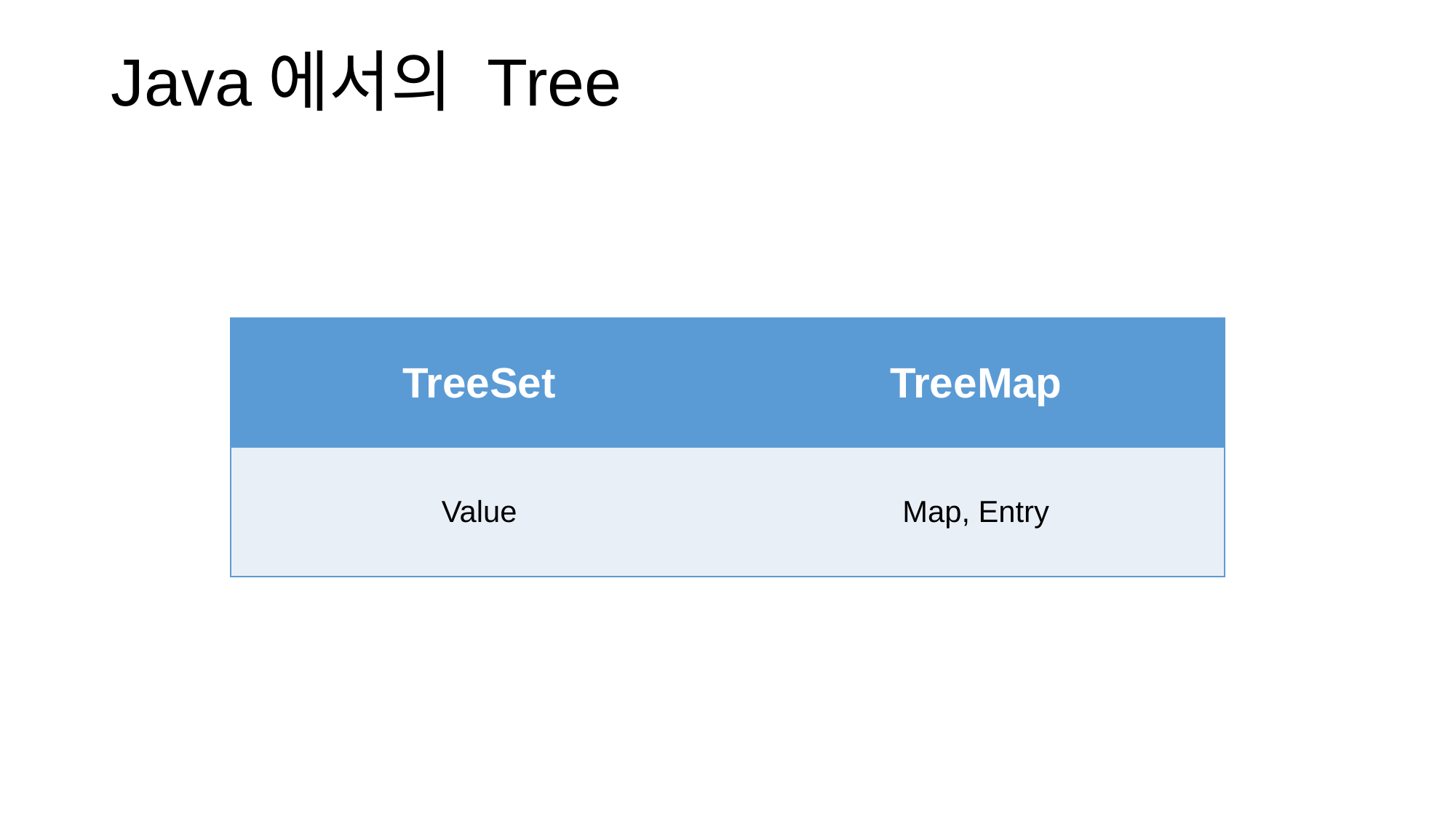

# Java에서의 Tree
| TreeSet | TreeMap |
| --- | --- |
| Value | Map, Entry |